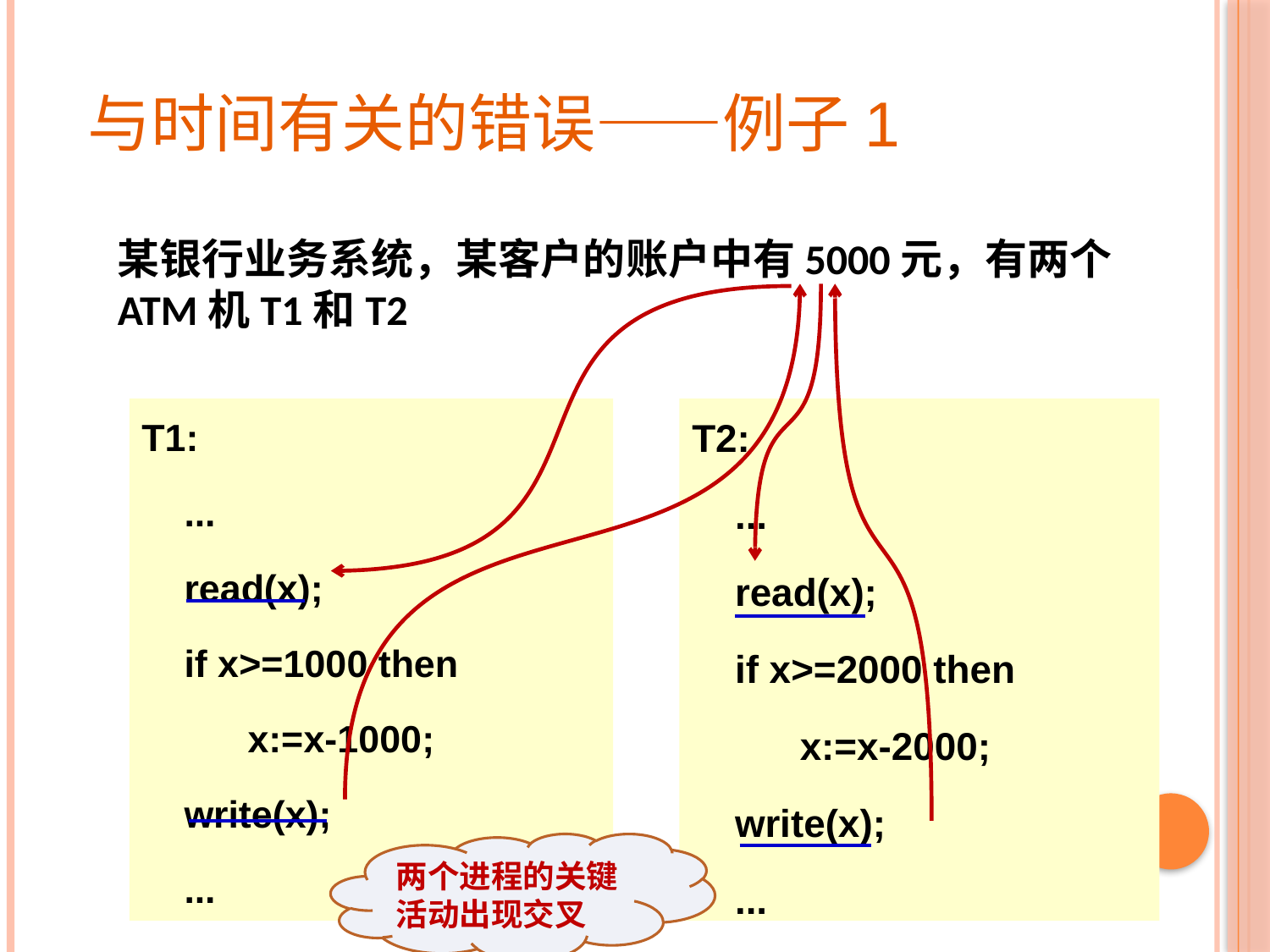

# 与时间有关的错误——例子1
某银行业务系统，某客户的账户中有5000元，有两个ATM机T1和T2
T1:
    ...
    read(x);
    if x>=1000 then
          x:=x-1000;
    write(x);
    ...

T2:
    ...
    read(x);
    if x>=2000 then
          x:=x-2000;
    write(x);
    ...
两个进程的关键活动出现交叉